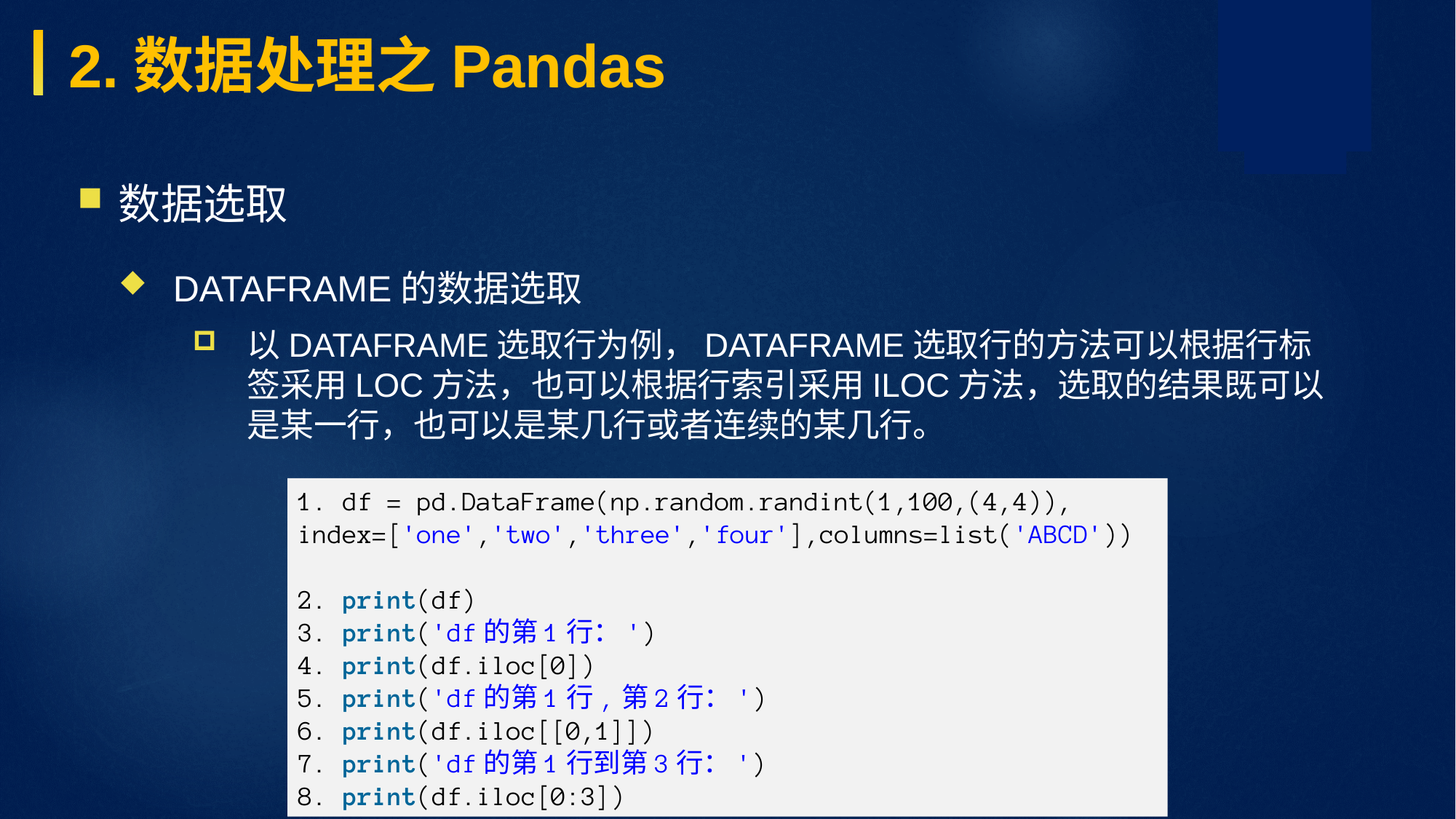

2.数据处理之Pandas
数据选取
DataFrame的数据选取
以DataFrame选取行为例，DataFrame选取行的方法可以根据行标签采用loc方法，也可以根据行索引采用iloc方法，选取的结果既可以是某一行，也可以是某几行或者连续的某几行。
1. df = pd.DataFrame(np.random.randint(1,100,(4,4)), index=['one','two','three','four'],columns=list('ABCD'))    2. print(df)    3. print('df的第1行：')    4. print(df.iloc[0])    5. print('df的第1行,第2行：')    6. print(df.iloc[[0,1]])    7. print('df的第1行到第3行：')    8. print(df.iloc[0:3])